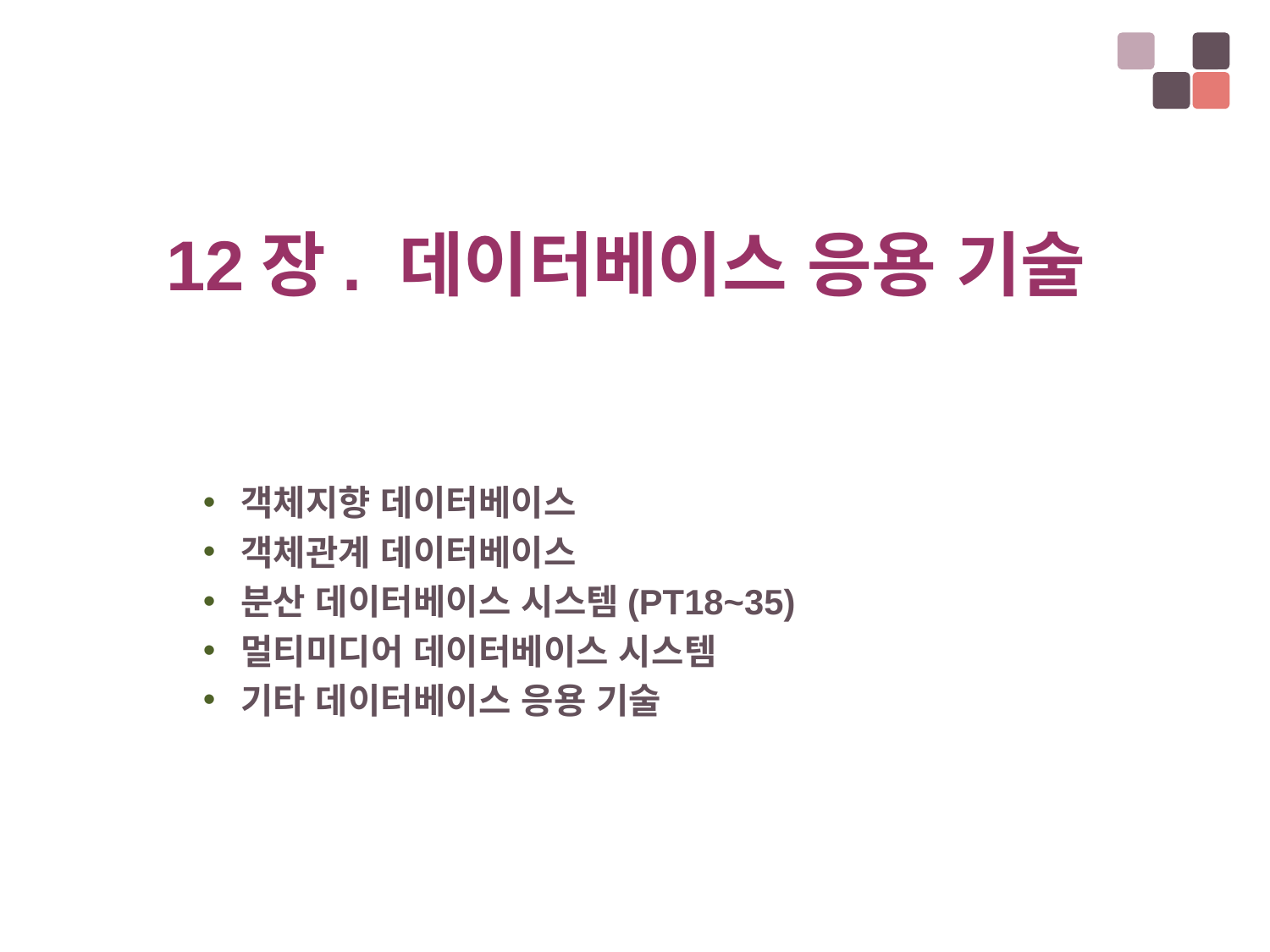

12장. 데이터베이스 응용 기술

객체지향 데이터베이스
객체관계 데이터베이스
분산 데이터베이스 시스템(PT18~35)
멀티미디어 데이터베이스 시스템
기타 데이터베이스 응용 기술